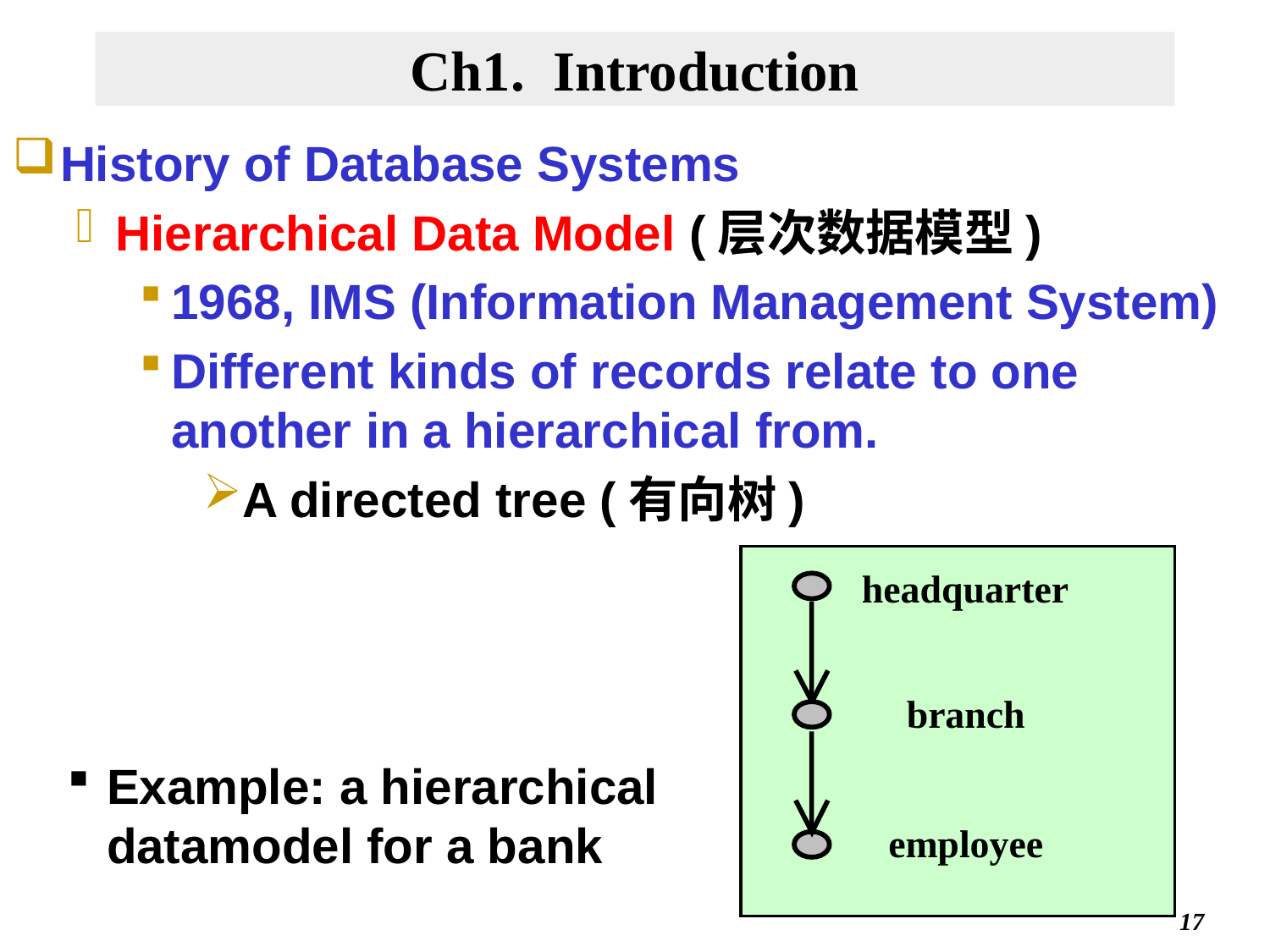

Ch1.  Introduction
# History of Database Systems
Hierarchical Data Model (层次数据模型)
1968, IMS (Information Management System)
Different kinds of records relate to one another in a hierarchical from.
A directed tree (有向树)

Example: a hierarchical datamodel for a bank
headquarter

branch

employee

17